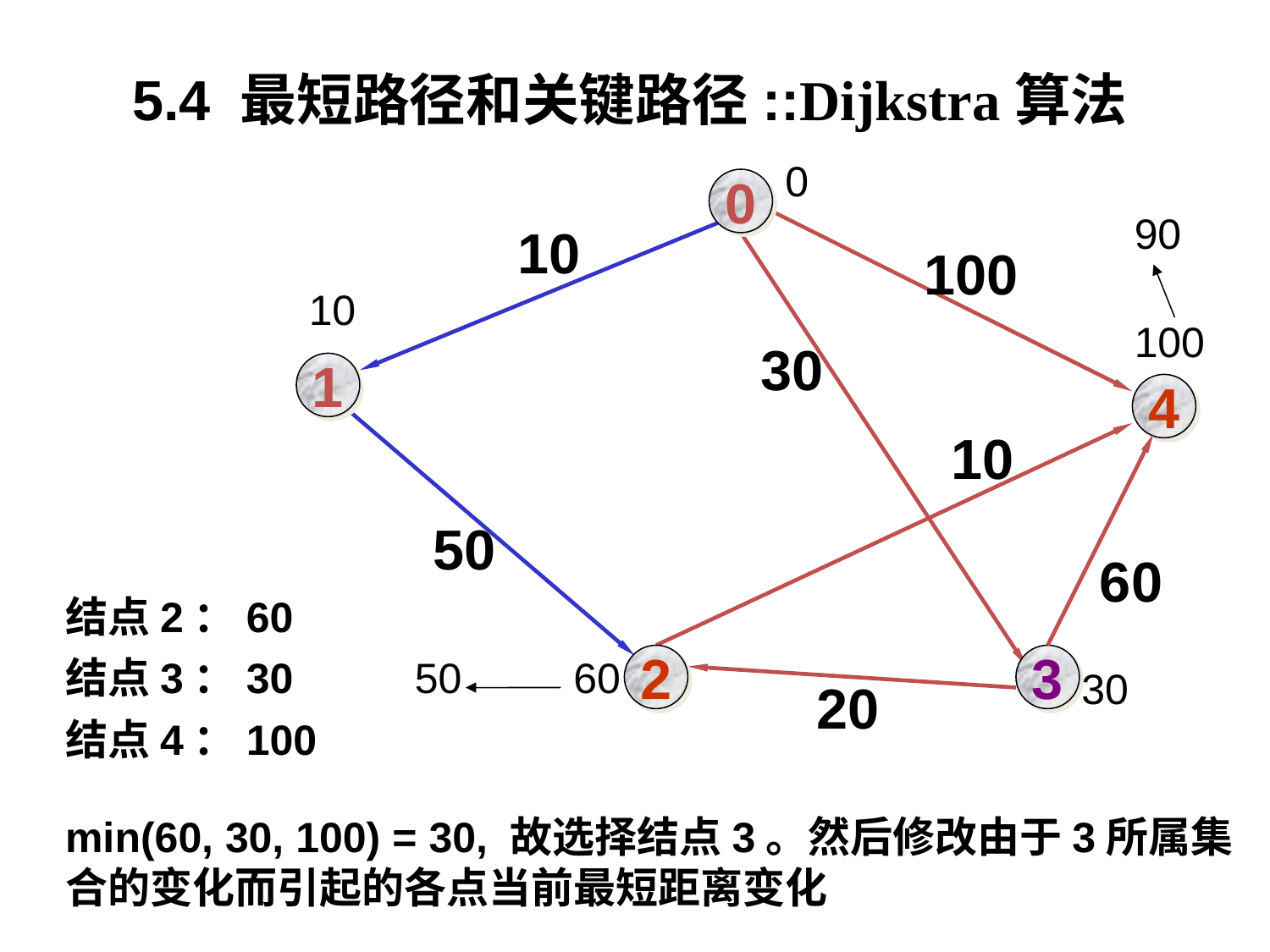

5.4 最短路径和关键路径::Dijkstra算法
0
0
90
10

100

10
100
30
1
4

10

50
60
结点2：60
结点3：30
结点4：100
50
60
2
3
30

20

min(60, 30, 100) = 30, 故选择结点3。然后修改由于3所属集合的变化而引起的各点当前最短距离变化